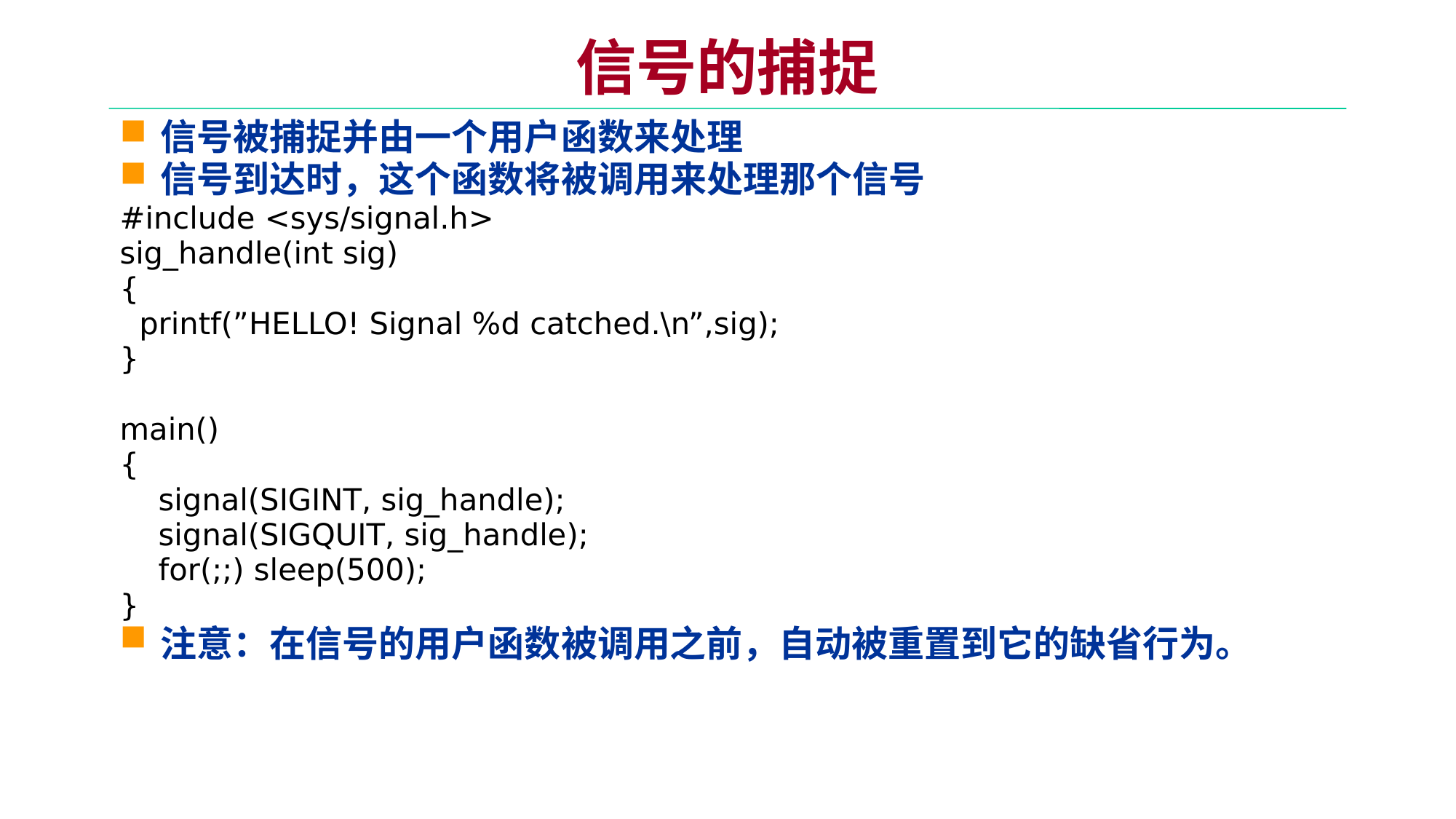

# 信号的捕捉
信号被捕捉并由一个用户函数来处理
信号到达时，这个函数将被调用来处理那个信号
#include <sys/signal.h>
sig_handle(int sig)
{
  printf(”HELLO! Signal %d catched.\n”,sig);
}

main()
{
    signal(SIGINT, sig_handle);
    signal(SIGQUIT, sig_handle);
    for(;;) sleep(500);
}
注意：在信号的用户函数被调用之前，自动被重置到它的缺省行为。